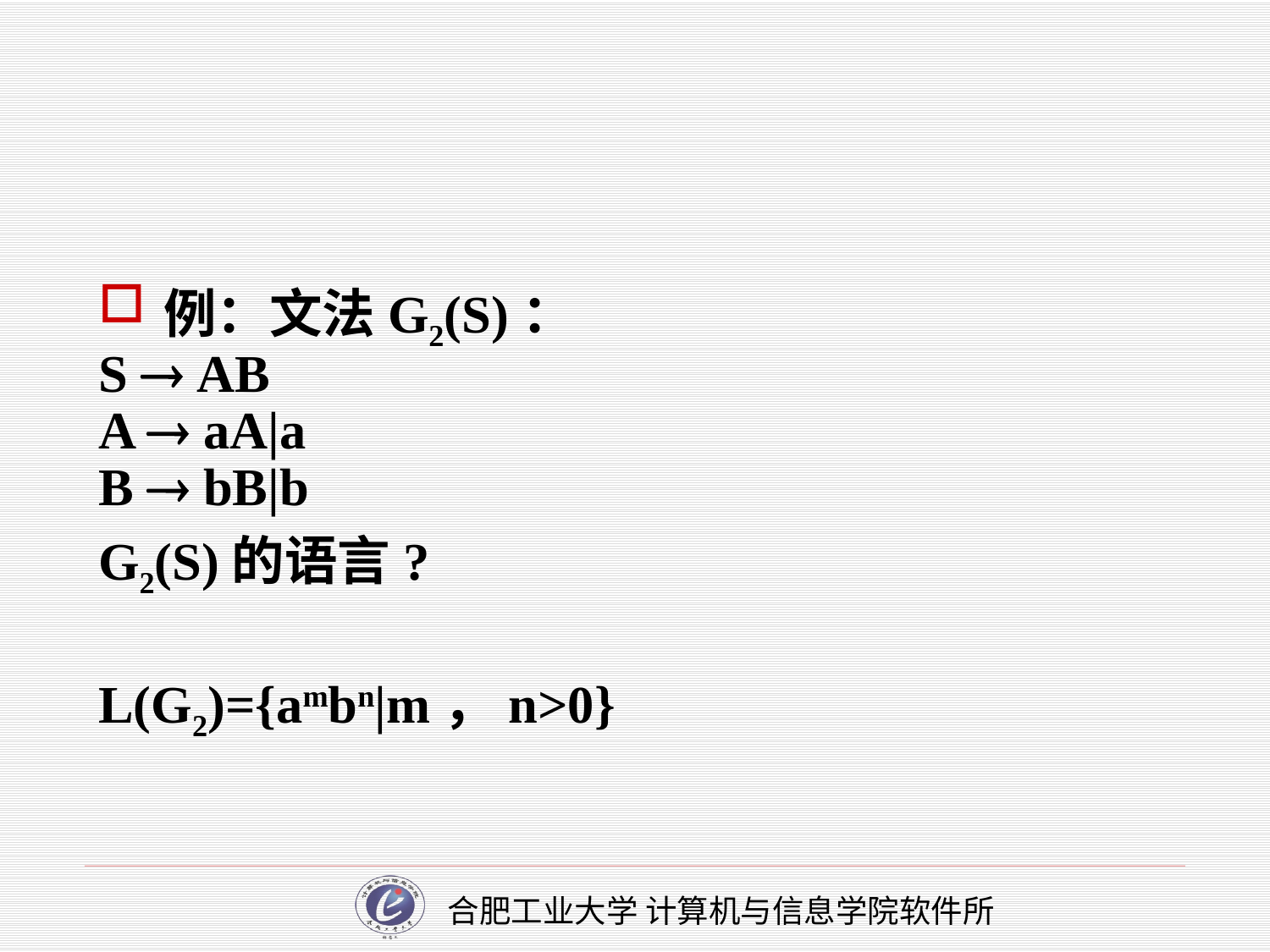

例：文法G2(S)：
S → AB
A → aA|a
B → bB|b
G2(S)的语言?

L(G2)={ambn|m，n>0}
58